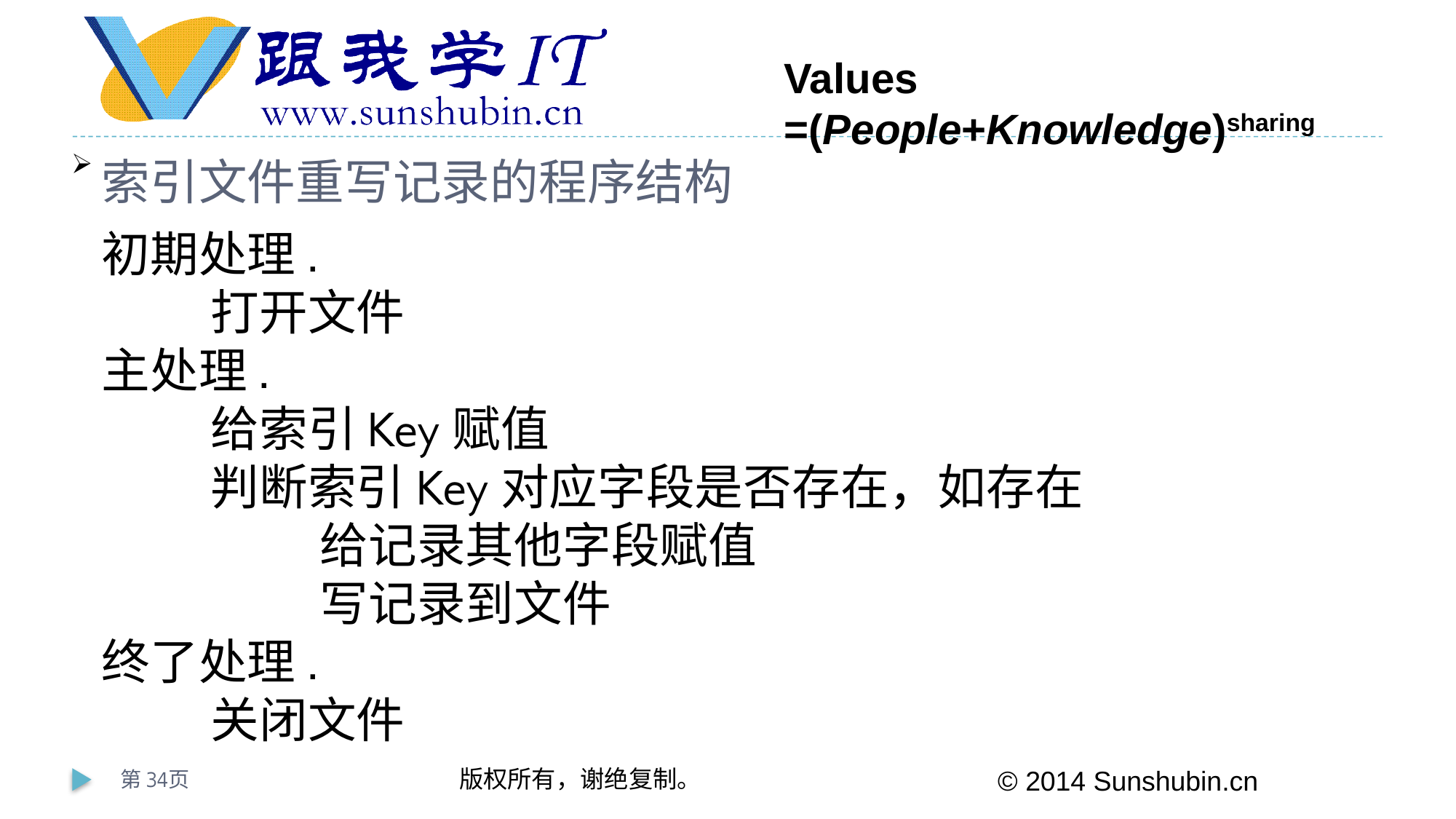

索引文件重写记录的程序结构
初期处理.
	打开文件
主处理.
	给索引Key赋值
	判断索引Key对应字段是否存在，如存在
		给记录其他字段赋值
		写记录到文件
终了处理.
	关闭文件
第34页